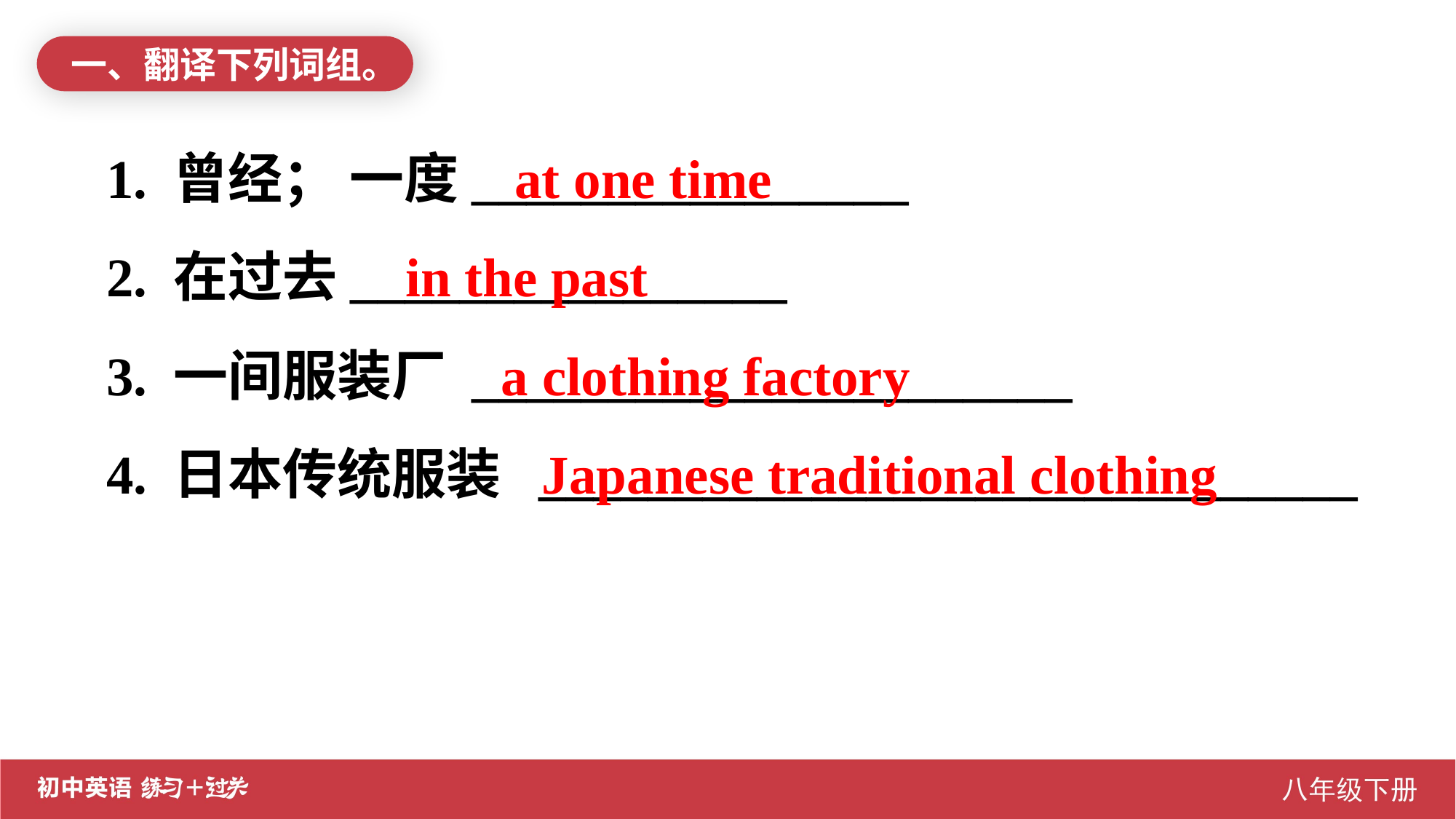

一、翻译下列词组。
1. 曾经； 一度________________
2. 在过去________________
3. 一间服装厂 ______________________
4. 日本传统服装  ______________________________
                      at one time
              in the past
		     a clothing factory
    		        Japanese traditional clothing